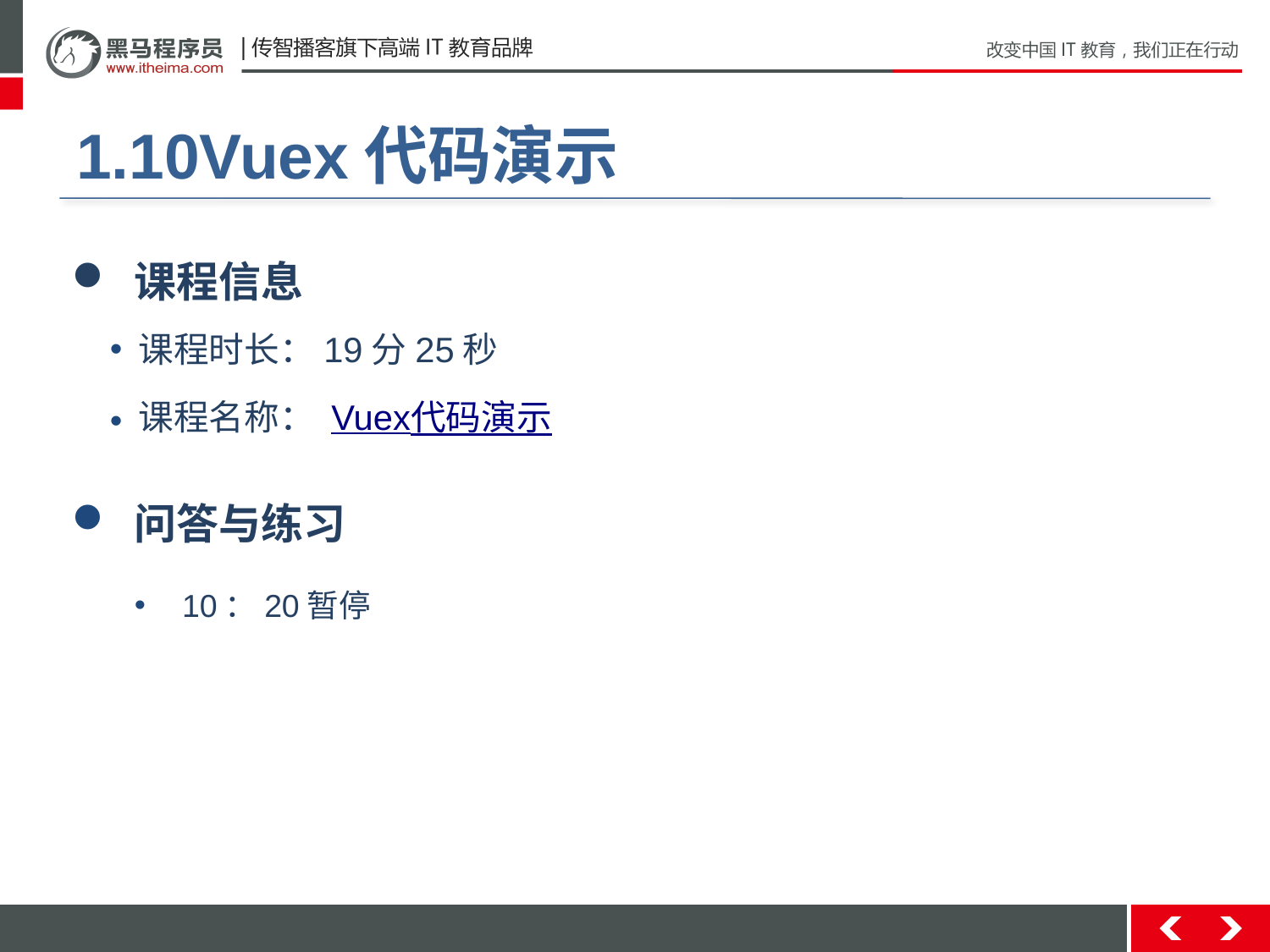

#
1.10Vuex代码演示
 课程信息
 课程时长：19分25秒
 课程名称： Vuex代码演示
 问答与练习
10：20暂停